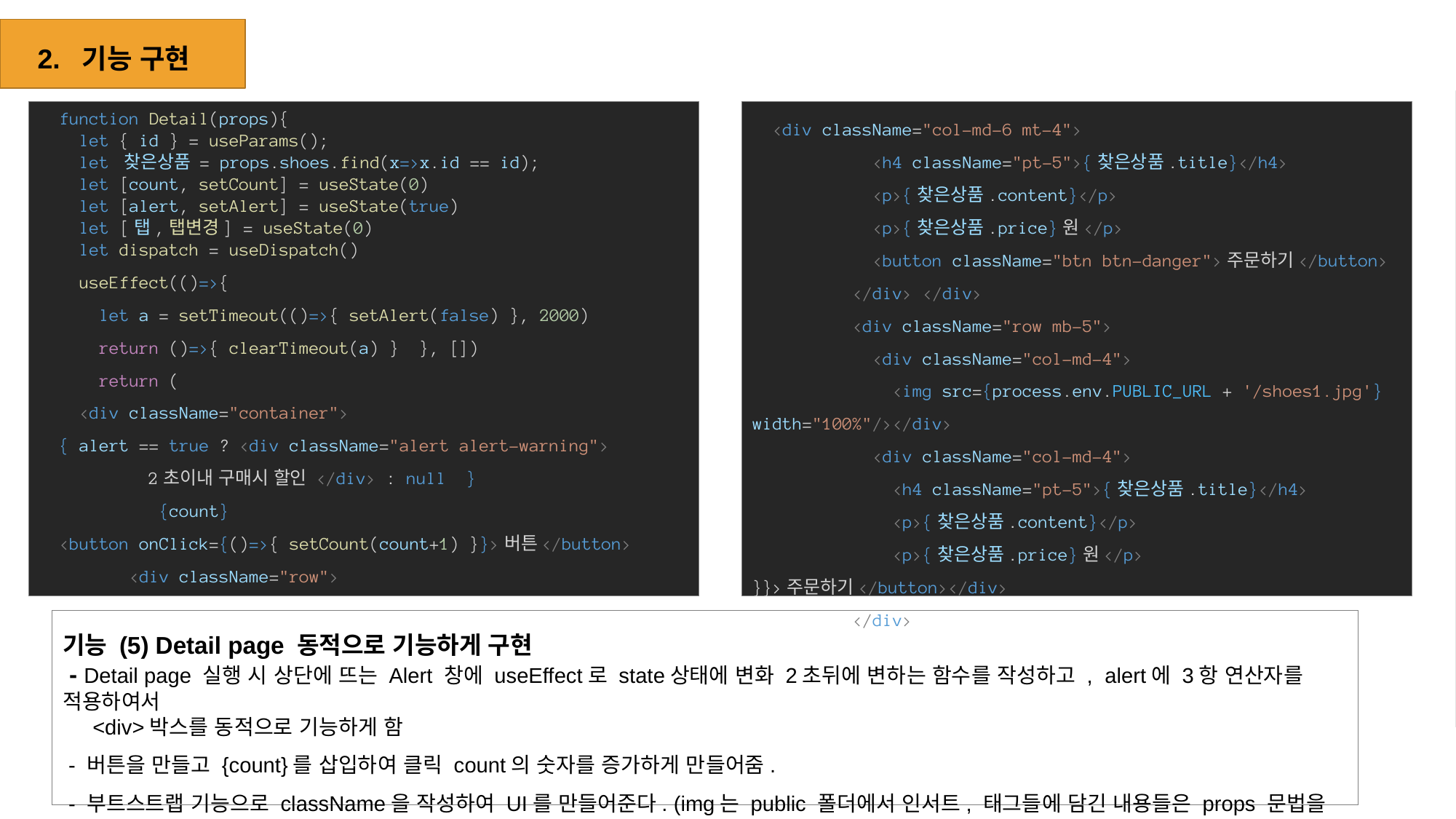

2.  기능 구현
  function Detail(props){
    let { id } = useParams();
    let 찾은상품 = props.shoes.find(x=>x.id == id);
    let [count, setCount] = useState(0)
    let [alert, setAlert] = useState(true)
    let [탭,탭변경] = useState(0)
    let dispatch = useDispatch()
    useEffect(()=>{
      let a = setTimeout(()=>{ setAlert(false) }, 2000)
      return ()=>{ clearTimeout(a) }  }, [])
      return (
    <div className="container">
  { alert == true ? <div className="alert alert-warning">
	2초이내 구매시 할인 </div> : null  }
            {count}
  <button onClick={()=>{ setCount(count+1) }}>버튼</button>
         <div className="row">

  <div className="col-md-6 mt-4">
            <h4 className="pt-5">{찾은상품.title}</h4>
            <p>{찾은상품.content}</p>
            <p>{찾은상품.price}원</p>
            <button className="btn btn-danger">주문하기</button>
          </div> </div>
          <div className="row mb-5">
            <div className="col-md-4">
              <img src={process.env.PUBLIC_URL + '/shoes1.jpg'} width="100%"/></div>
            <div className="col-md-4">
              <h4 className="pt-5">{찾은상품.title}</h4>
              <p>{찾은상품.content}</p>
              <p>{찾은상품.price}원</p> }}>주문하기</button></div>
          </div>

기능 (5) Detail page 동적으로 기능하게 구현
 - Detail page 실행 시 상단에 뜨는 Alert 창에 useEffect로 state상태에 변화 2초뒤에 변하는 함수를 작성하고 ,  alert에 3항 연산자를 적용하여서
     <div>박스를 동적으로 기능하게 함
 - 버튼을 만들고 {count}를 삽입하여 클릭 count의 숫자를 증가하게 만들어줌.
 - 부트스트랩 기능으로 className을 작성하여 UI를 만들어준다. (img는 public 폴더에서 인서트, 태그들에 담긴 내용들은 props 문법을 사용하여 적용